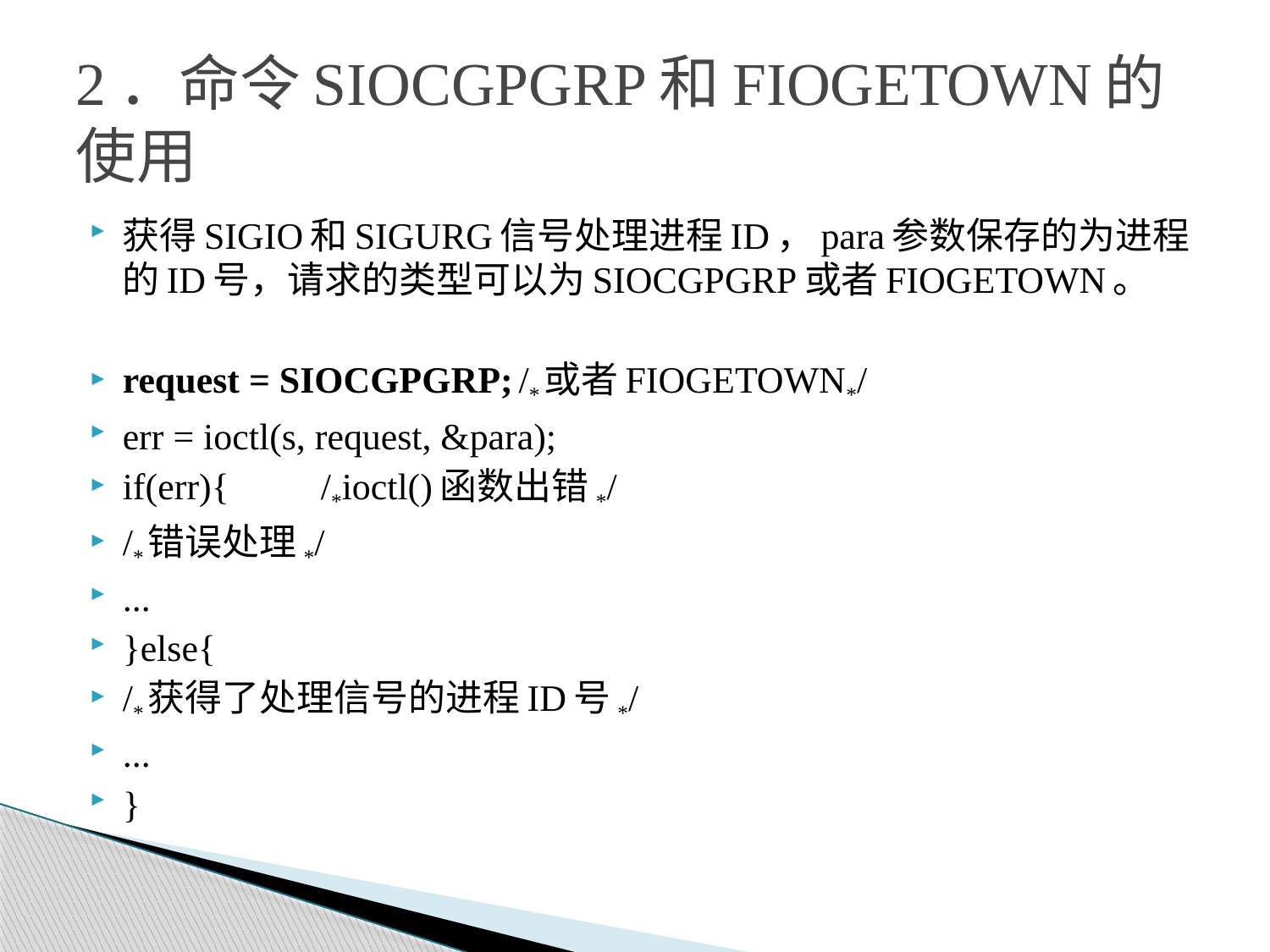

# 2．命令SIOCGPGRP和FIOGETOWN的使用
获得SIGIO和SIGURG信号处理进程ID，para参数保存的为进程的ID号，请求的类型可以为SIOCGPGRP或者FIOGETOWN。

request = SIOCGPGRP;	/*或者FIOGETOWN*/
err = ioctl(s, request, &para);
if(err){				/*ioctl()函数出错*/
/*错误处理*/
...
}else{
/*获得了处理信号的进程ID号*/
...
}